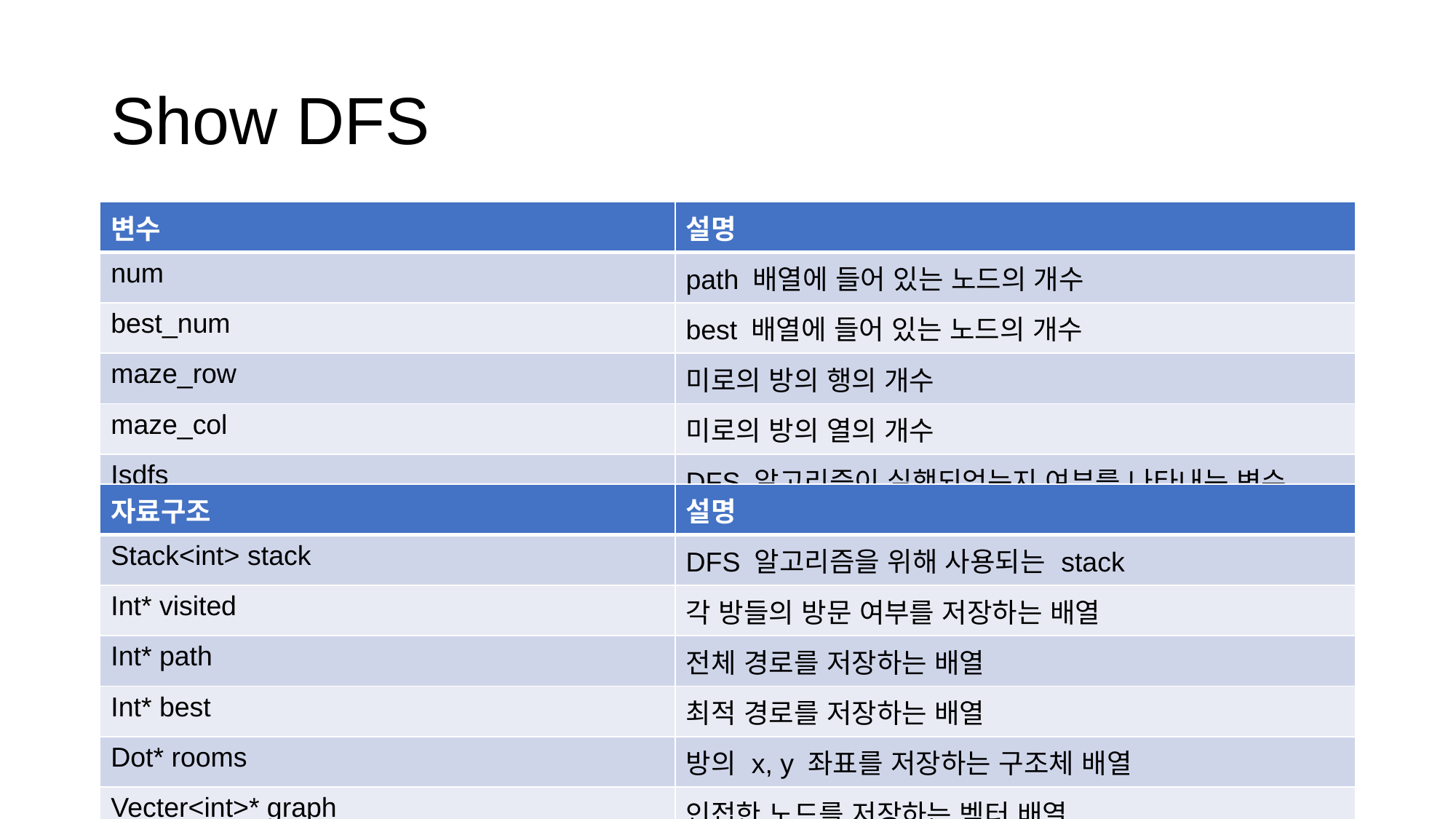

# Show DFS
| 변수 | 설명 |
| --- | --- |
| num | path 배열에 들어 있는 노드의 개수 |
| best\_num | best 배열에 들어 있는 노드의 개수 |
| maze\_row | 미로의 방의 행의 개수 |
| maze\_col | 미로의 방의 열의 개수 |
| Isdfs | DFS 알고리즘이 실행되었는지 여부를 나타내는 변수 |
| 자료구조 | 설명 |
| --- | --- |
| Stack<int> stack | DFS 알고리즘을 위해 사용되는 stack |
| Int\* visited | 각 방들의 방문 여부를 저장하는 배열 |
| Int\* path | 전체 경로를 저장하는 배열 |
| Int\* best | 최적 경로를 저장하는 배열 |
| Dot\* rooms | 방의 x, y 좌표를 저장하는 구조체 배열 |
| Vecter<int>\* graph | 인접한 노드를 저장하는 벡터 배열 |